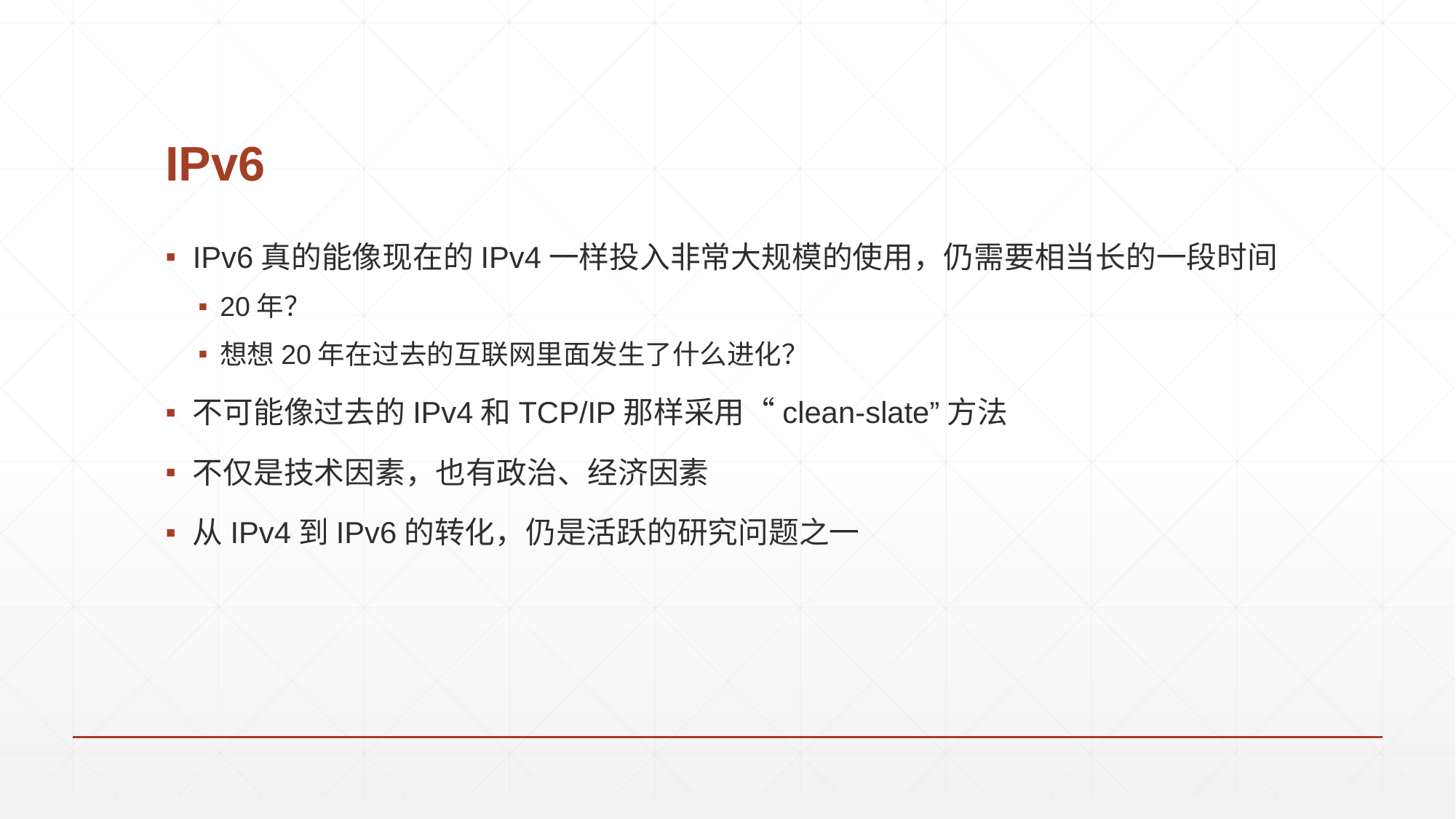

# IPv6
IPv6真的能像现在的IPv4一样投入非常大规模的使用，仍需要相当长的一段时间
20年？
想想20年在过去的互联网里面发生了什么进化？
不可能像过去的IPv4和TCP/IP那样采用“clean-slate”方法
不仅是技术因素，也有政治、经济因素
从IPv4到IPv6的转化，仍是活跃的研究问题之一